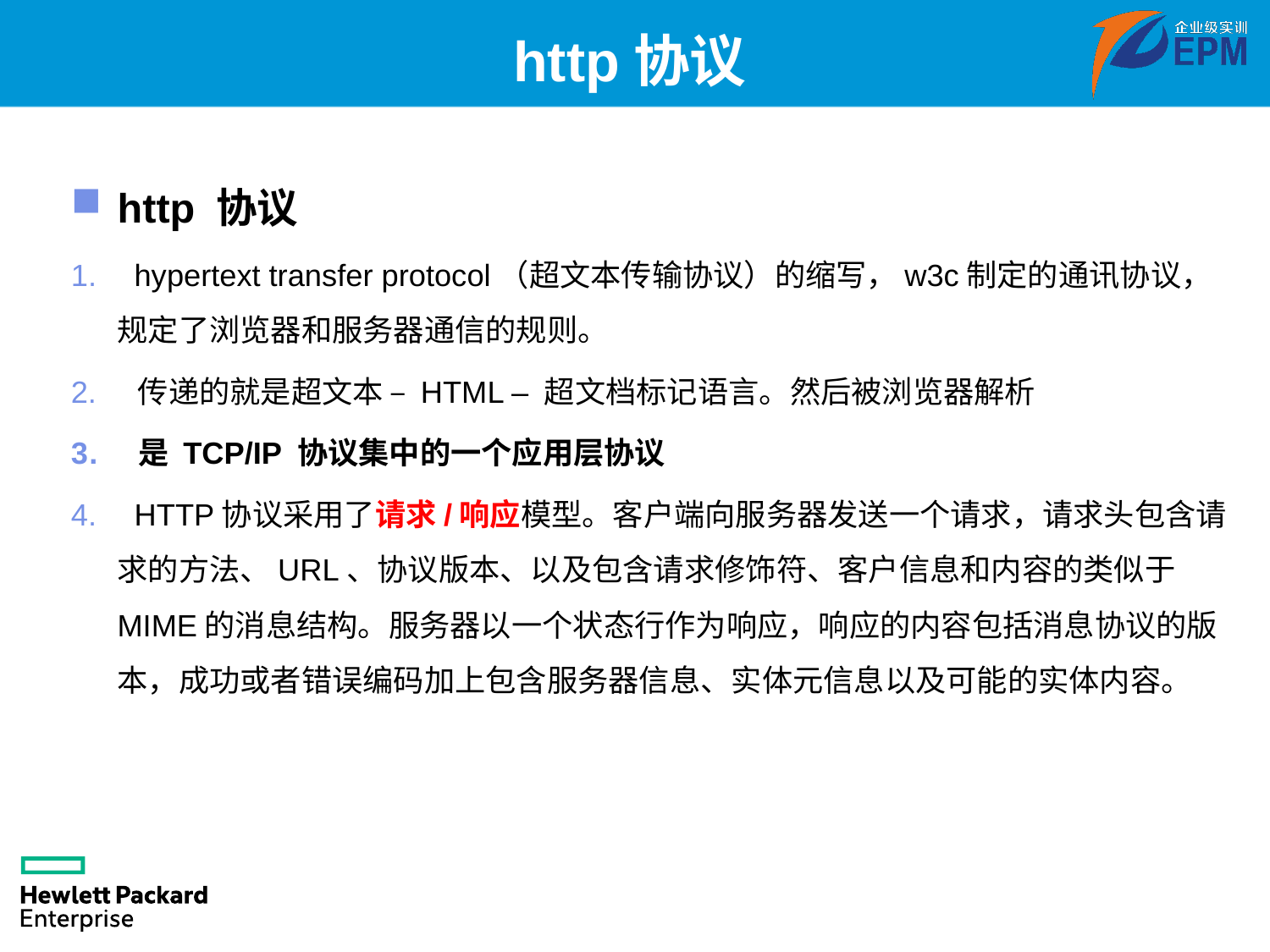

# http协议
http 协议
  hypertext transfer protocol（超文本传输协议）的缩写，w3c制定的通讯协议，规定了浏览器和服务器通信的规则。
  传递的就是超文本 – HTML – 超文档标记语言。然后被浏览器解析
  是 TCP/IP 协议集中的一个应用层协议
  HTTP协议采用了请求/响应模型。客户端向服务器发送一个请求，请求头包含请求的方法、URL、协议版本、以及包含请求修饰符、客户信息和内容的类似于MIME的消息结构。服务器以一个状态行作为响应，响应的内容包括消息协议的版本，成功或者错误编码加上包含服务器信息、实体元信息以及可能的实体内容。